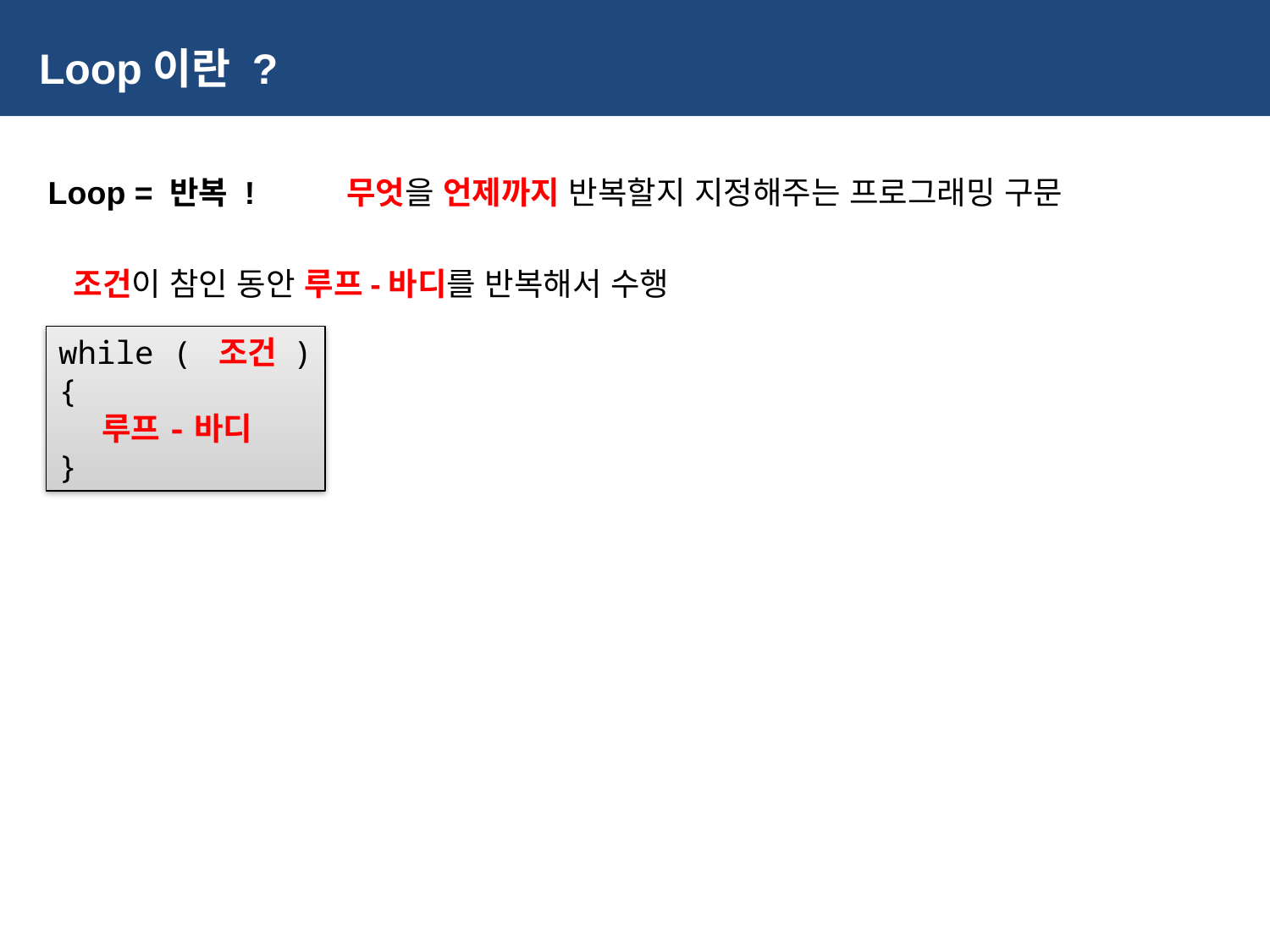

Loop이란 ?
Loop = 반복 !
무엇을 언제까지 반복할지 지정해주는 프로그래밍 구문
조건이 참인 동안 루프-바디를 반복해서 수행
while ( 조건 )
{
    루프-바디
}